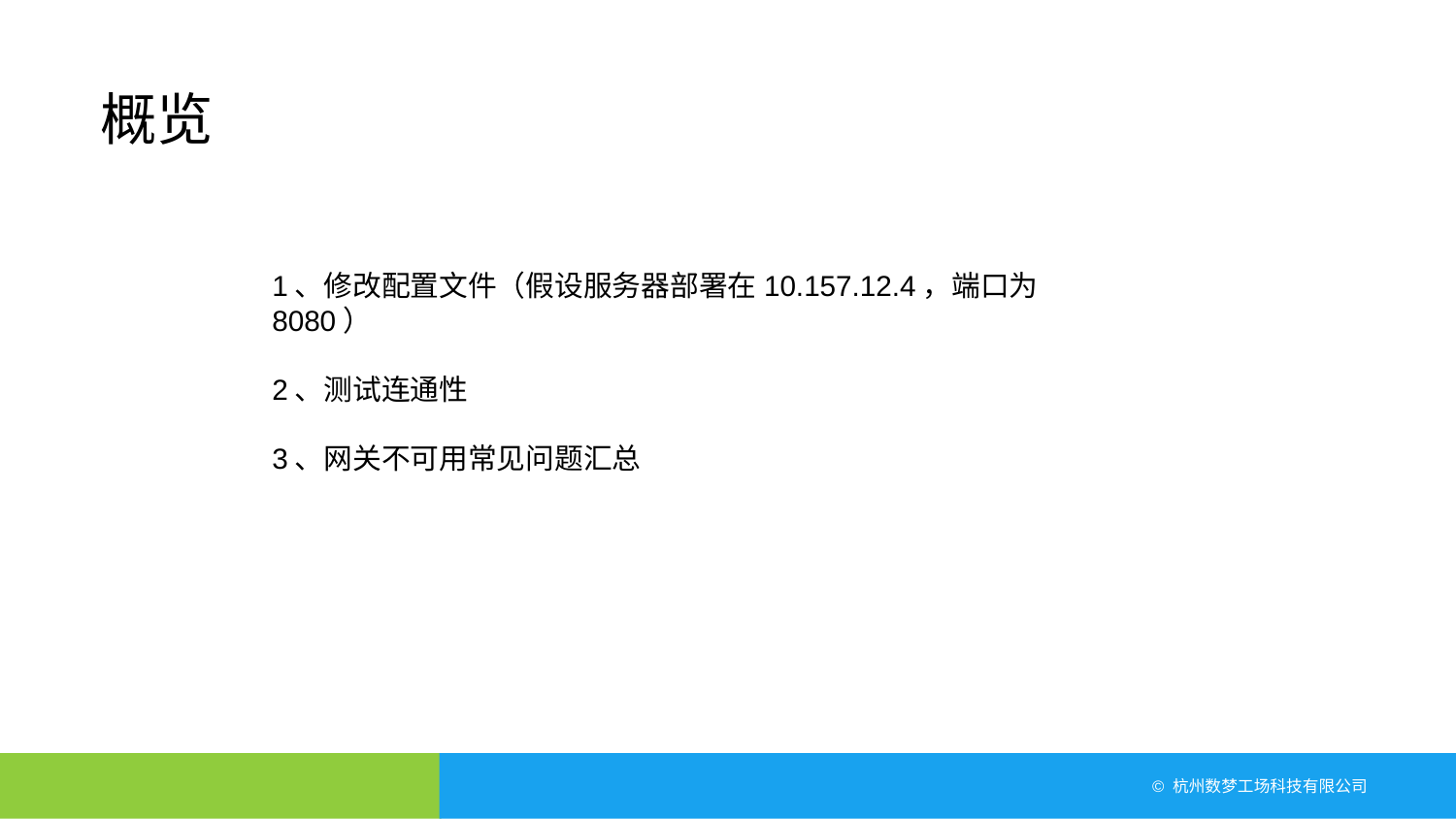

概览
1、修改配置文件（假设服务器部署在10.157.12.4，端口为8080）

2、测试连通性

3、网关不可用常见问题汇总